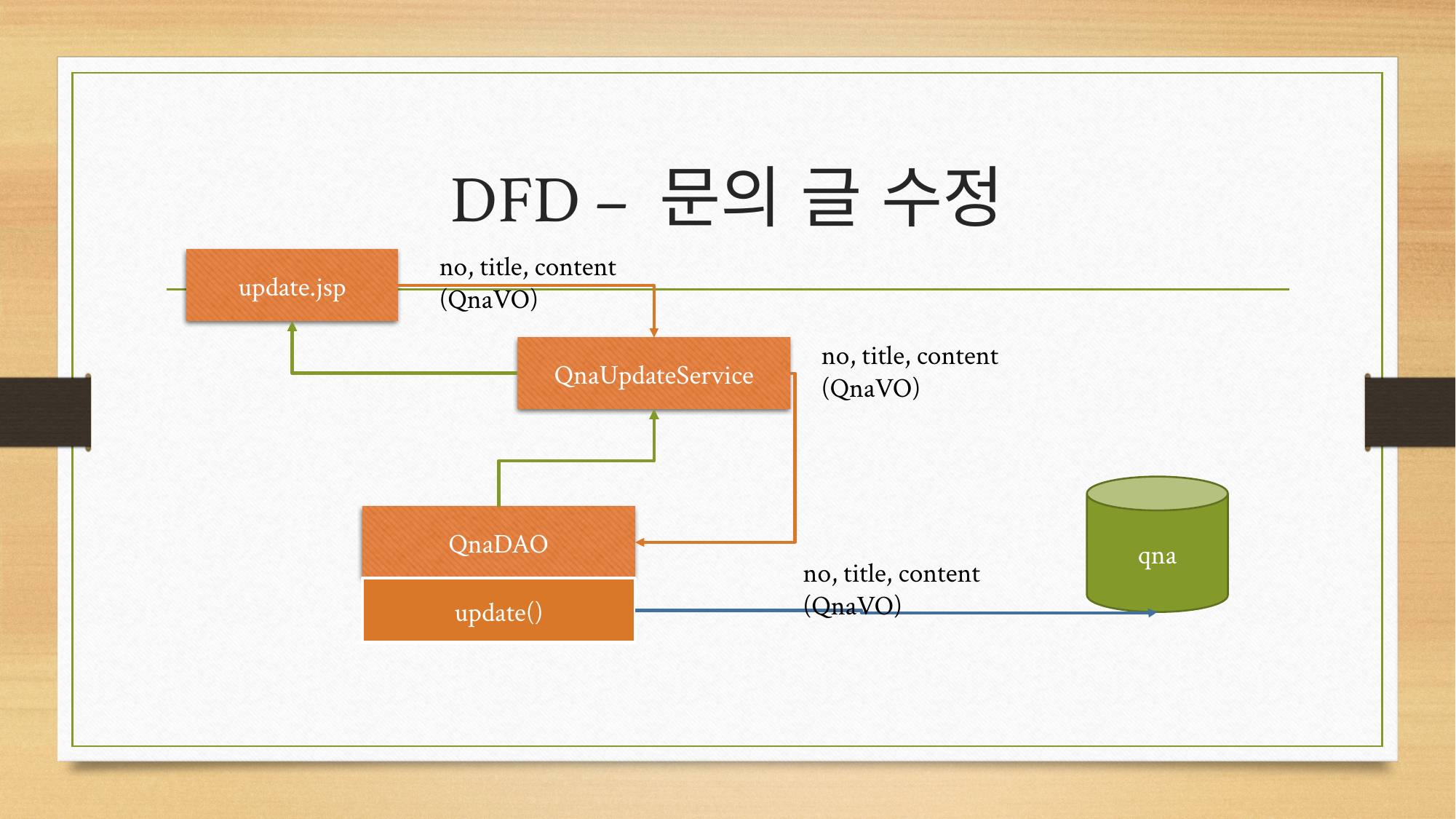

# DFD – 문의 글 수정
no, title, content
(QnaVO)
update.jsp
no, title, content
(QnaVO)
QnaUpdateService
qna
QnaDAO
update()
no, title, content
(QnaVO)